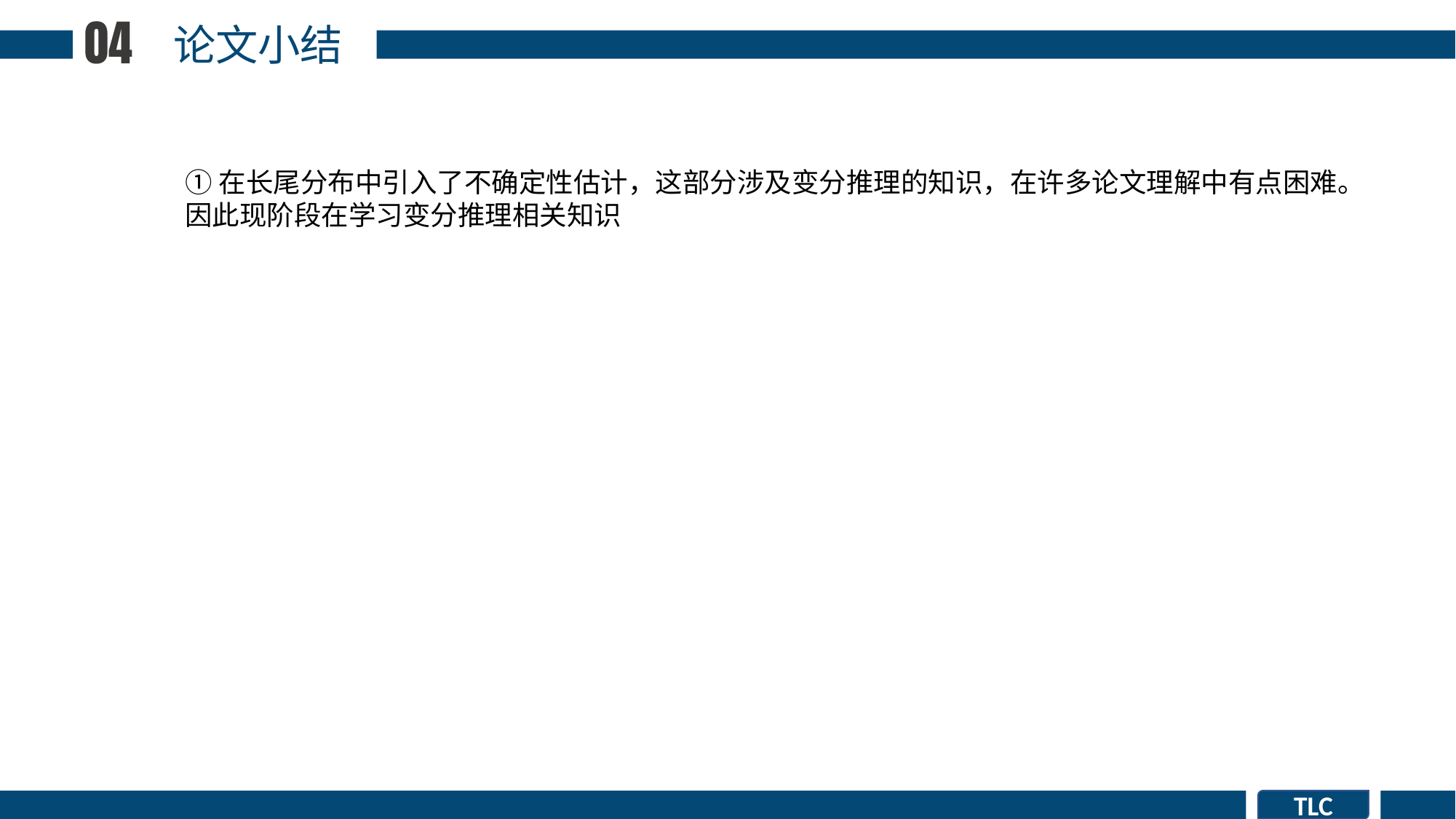

04
论文小结

①在长尾分布中引入了不确定性估计，这部分涉及变分推理的知识，在许多论文理解中有点困难。
因此现阶段在学习变分推理相关知识
TLC